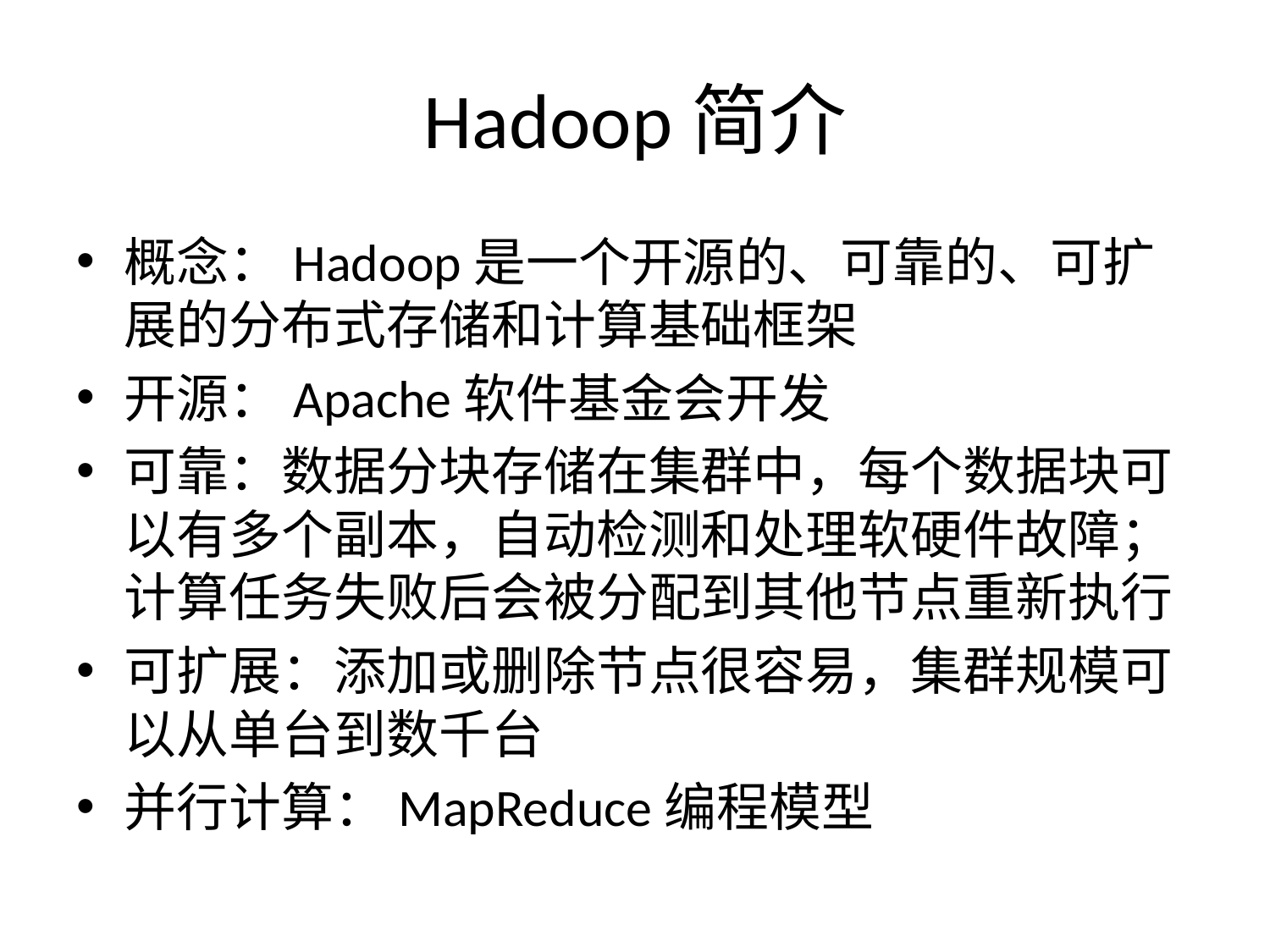

# Hadoop简介
概念：Hadoop是一个开源的、可靠的、可扩展的分布式存储和计算基础框架
开源：Apache软件基金会开发
可靠：数据分块存储在集群中，每个数据块可以有多个副本，自动检测和处理软硬件故障；计算任务失败后会被分配到其他节点重新执行
可扩展：添加或删除节点很容易，集群规模可以从单台到数千台
并行计算：MapReduce编程模型